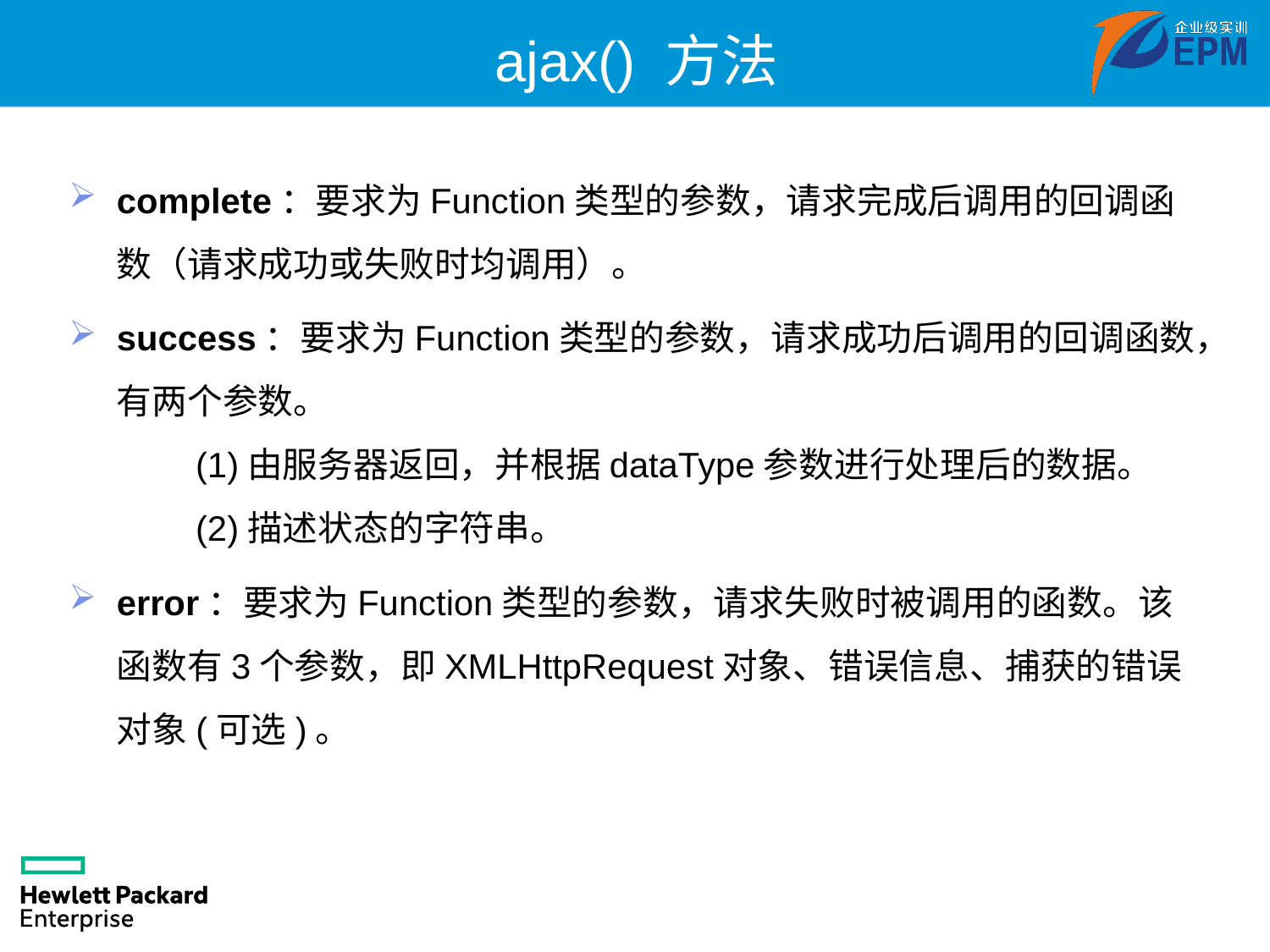

# ajax() 方法
complete：要求为Function类型的参数，请求完成后调用的回调函数（请求成功或失败时均调用）。
success：要求为Function类型的参数，请求成功后调用的回调函数，有两个参数。
         (1)由服务器返回，并根据dataType参数进行处理后的数据。
         (2)描述状态的字符串。
error：要求为Function类型的参数，请求失败时被调用的函数。该函数有3个参数，即XMLHttpRequest对象、错误信息、捕获的错误对象(可选)。